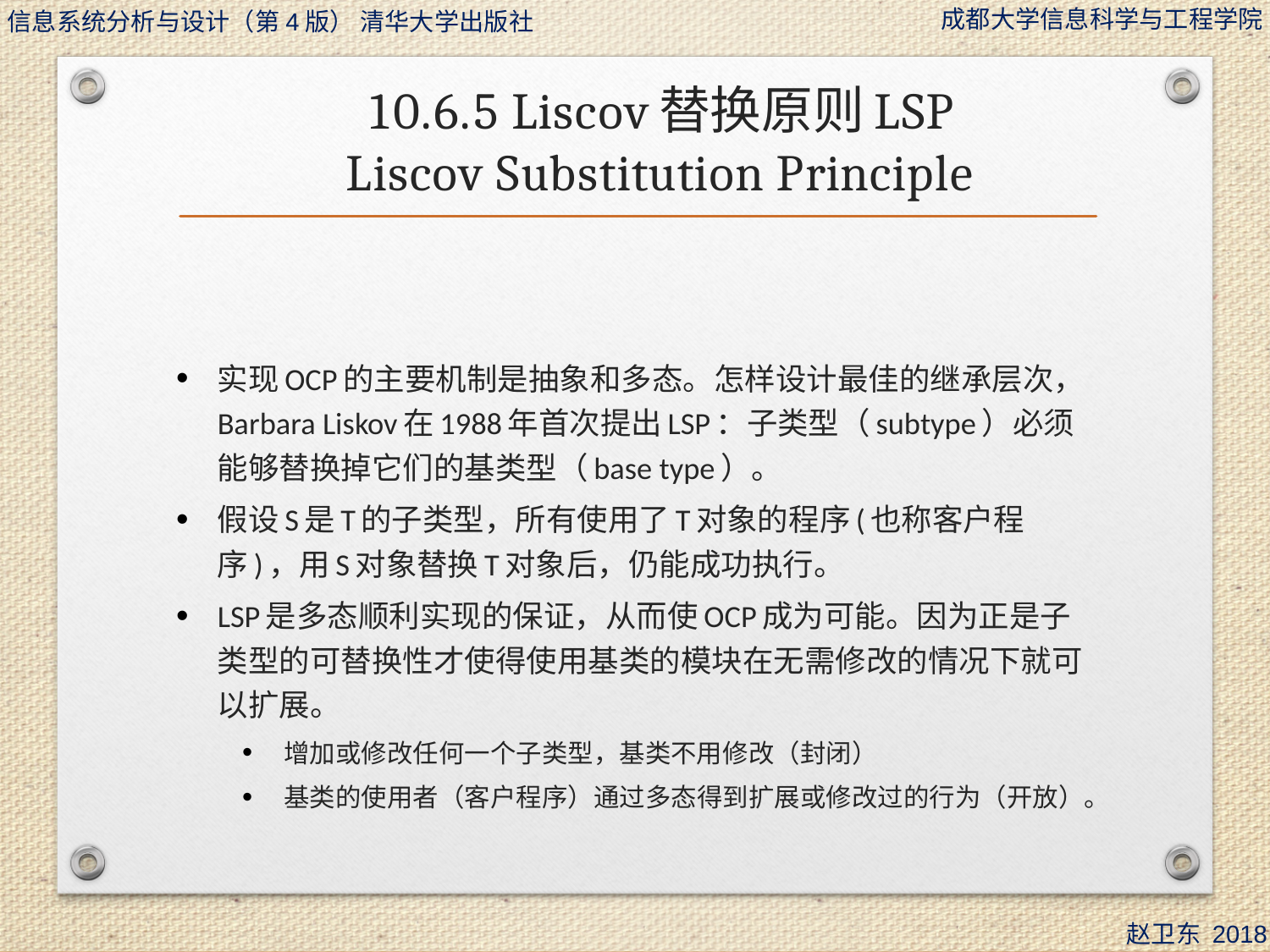

# 10.6.5 Liscov替换原则LSP Liscov Substitution Principle
实现OCP的主要机制是抽象和多态。怎样设计最佳的继承层次，Barbara Liskov在1988年首次提出LSP：子类型（subtype）必须能够替换掉它们的基类型（base type）。
假设S是T的子类型，所有使用了T对象的程序(也称客户程序)，用S对象替换T对象后，仍能成功执行。
LSP是多态顺利实现的保证，从而使OCP成为可能。因为正是子类型的可替换性才使得使用基类的模块在无需修改的情况下就可以扩展。
增加或修改任何一个子类型，基类不用修改（封闭）
基类的使用者（客户程序）通过多态得到扩展或修改过的行为（开放）。